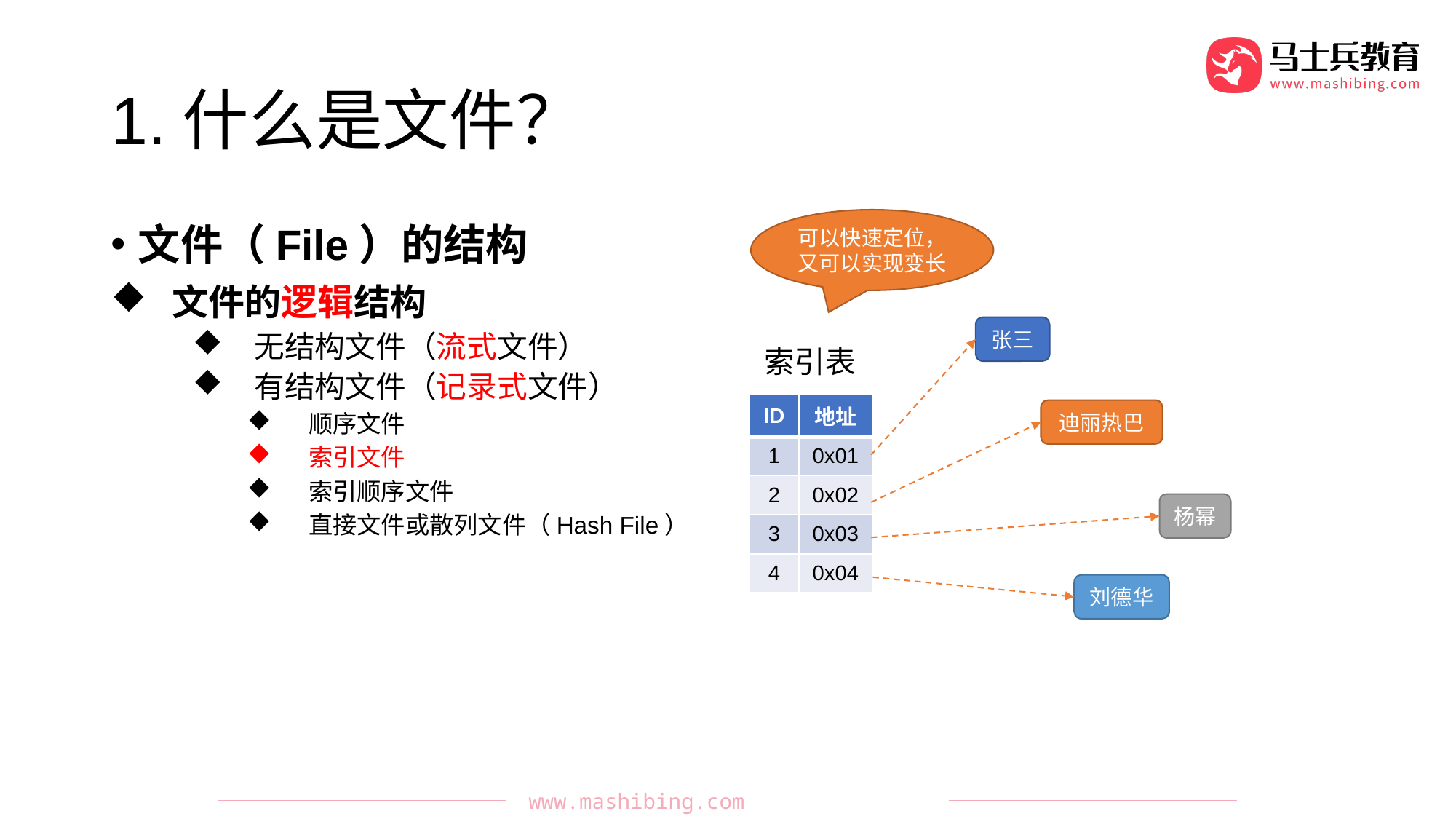

# 1.什么是文件？
可以快速定位，又可以实现变长
文件（File）的结构
文件的逻辑结构
无结构文件（流式文件）
有结构文件（记录式文件）
顺序文件
索引文件
索引顺序文件
直接文件或散列文件（Hash File）

张三
迪丽热巴
杨幂
刘德华
索引表
| ID | 地址 |
| --- | --- |
| 1 | 0x01 |
| 2 | 0x02 |
| 3 | 0x03 |
| 4 | 0x04 |